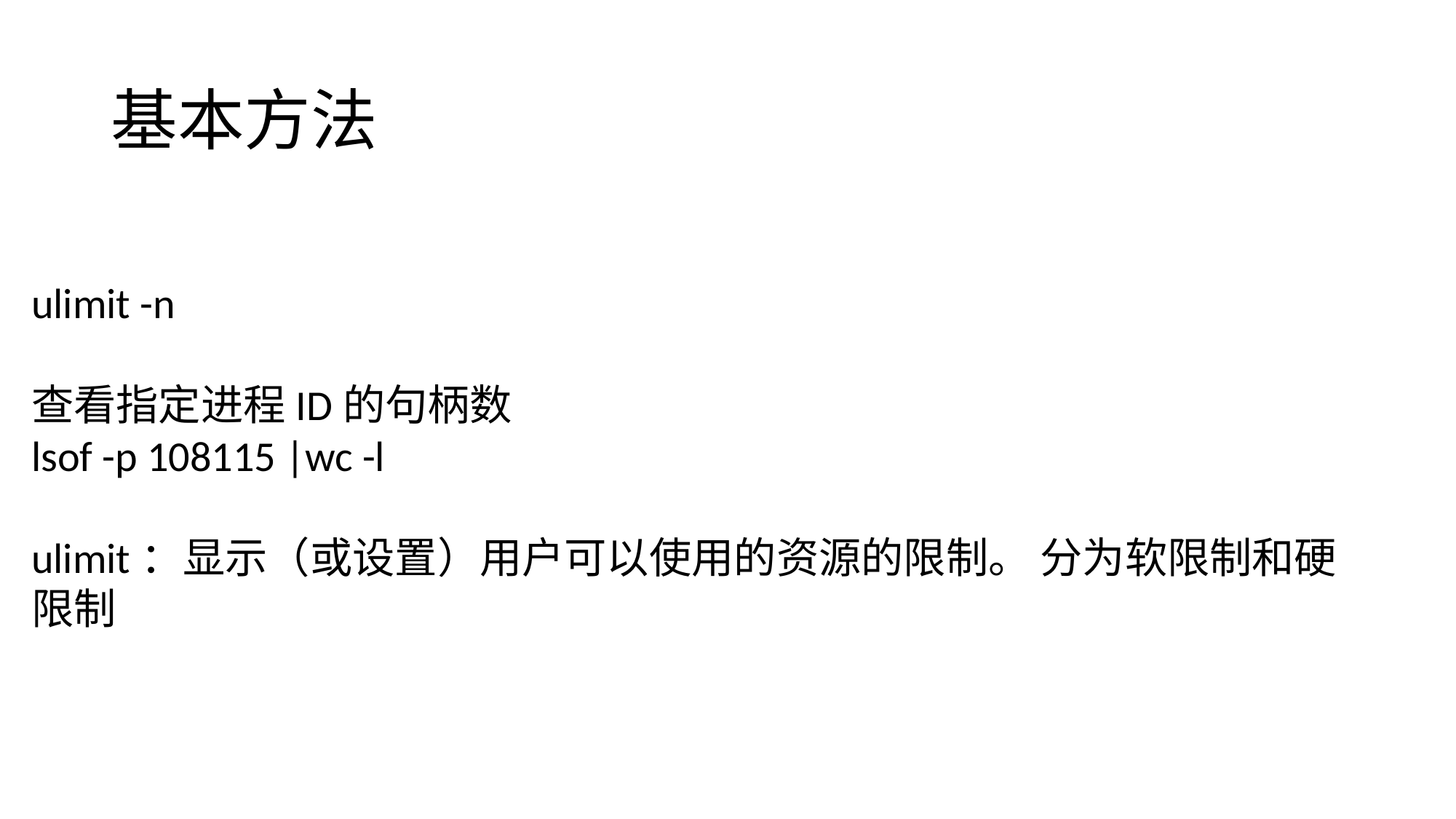

# 基本方法

ulimit -n

查看指定进程ID的句柄数
lsof -p 108115 |wc -l

ulimit：显示（或设置）用户可以使用的资源的限制。 分为软限制和硬限制